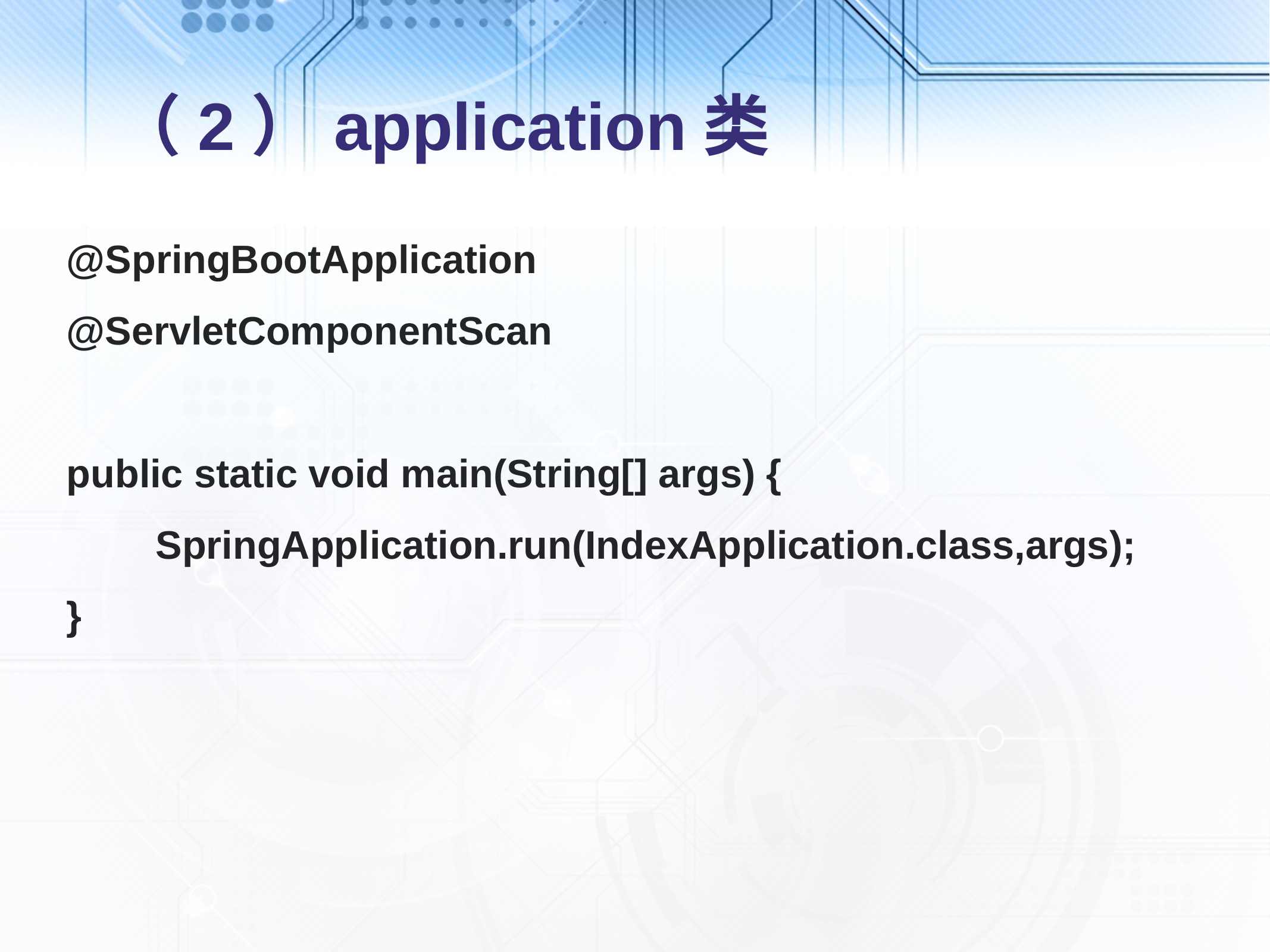

# （2）application类
@SpringBootApplication
@ServletComponentScan

public static void main(String[] args) {
	SpringApplication.run(IndexApplication.class,args);
}